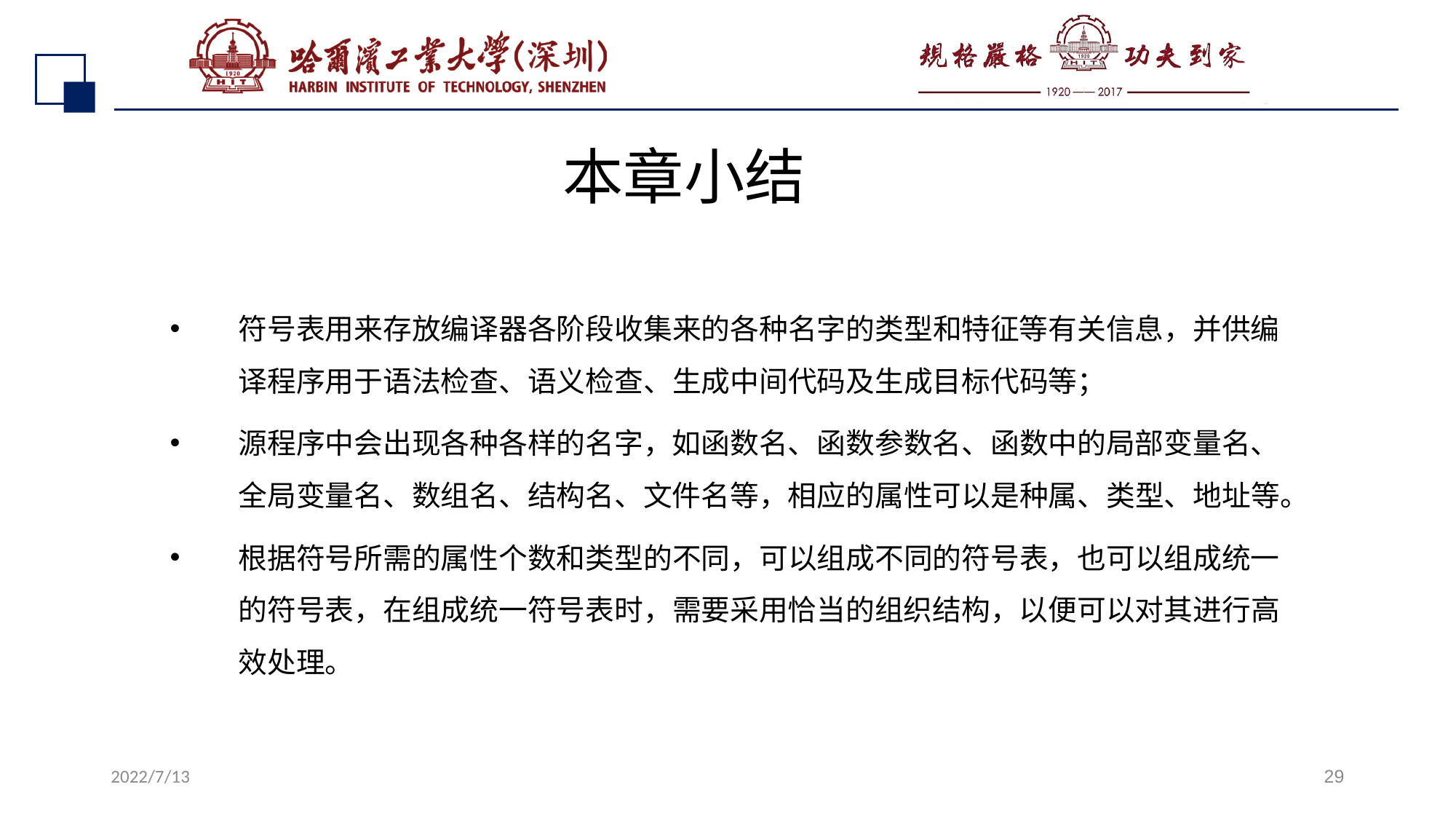

# 本章小结
符号表用来存放编译器各阶段收集来的各种名字的类型和特征等有关信息，并供编译程序用于语法检查、语义检查、生成中间代码及生成目标代码等；
源程序中会出现各种各样的名字，如函数名、函数参数名、函数中的局部变量名、全局变量名、数组名、结构名、文件名等，相应的属性可以是种属、类型、地址等。
根据符号所需的属性个数和类型的不同，可以组成不同的符号表，也可以组成统一的符号表，在组成统一符号表时，需要采用恰当的组织结构，以便可以对其进行高效处理。
2022/7/13
29